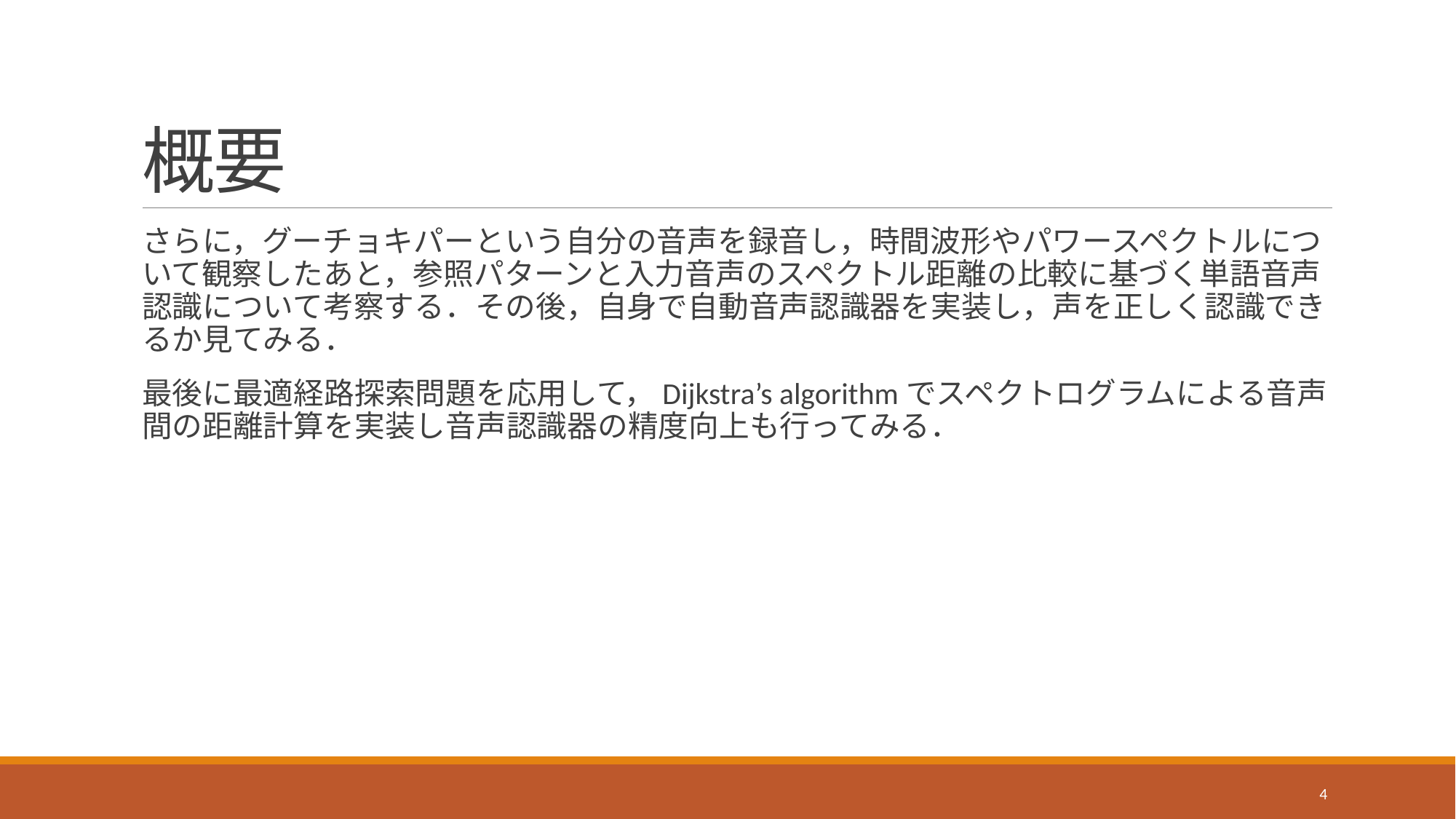

# 概要
さらに，グーチョキパーという自分の音声を録音し，時間波形やパワースペクトルについて観察したあと，参照パターンと入力音声のスペクトル距離の比較に基づく単語音声認識について考察する．その後，自身で自動音声認識器を実装し，声を正しく認識できるか見てみる．
最後に最適経路探索問題を応用して，Dijkstra’s algorithmでスペクトログラムによる音声間の距離計算を実装し音声認識器の精度向上も行ってみる．
4